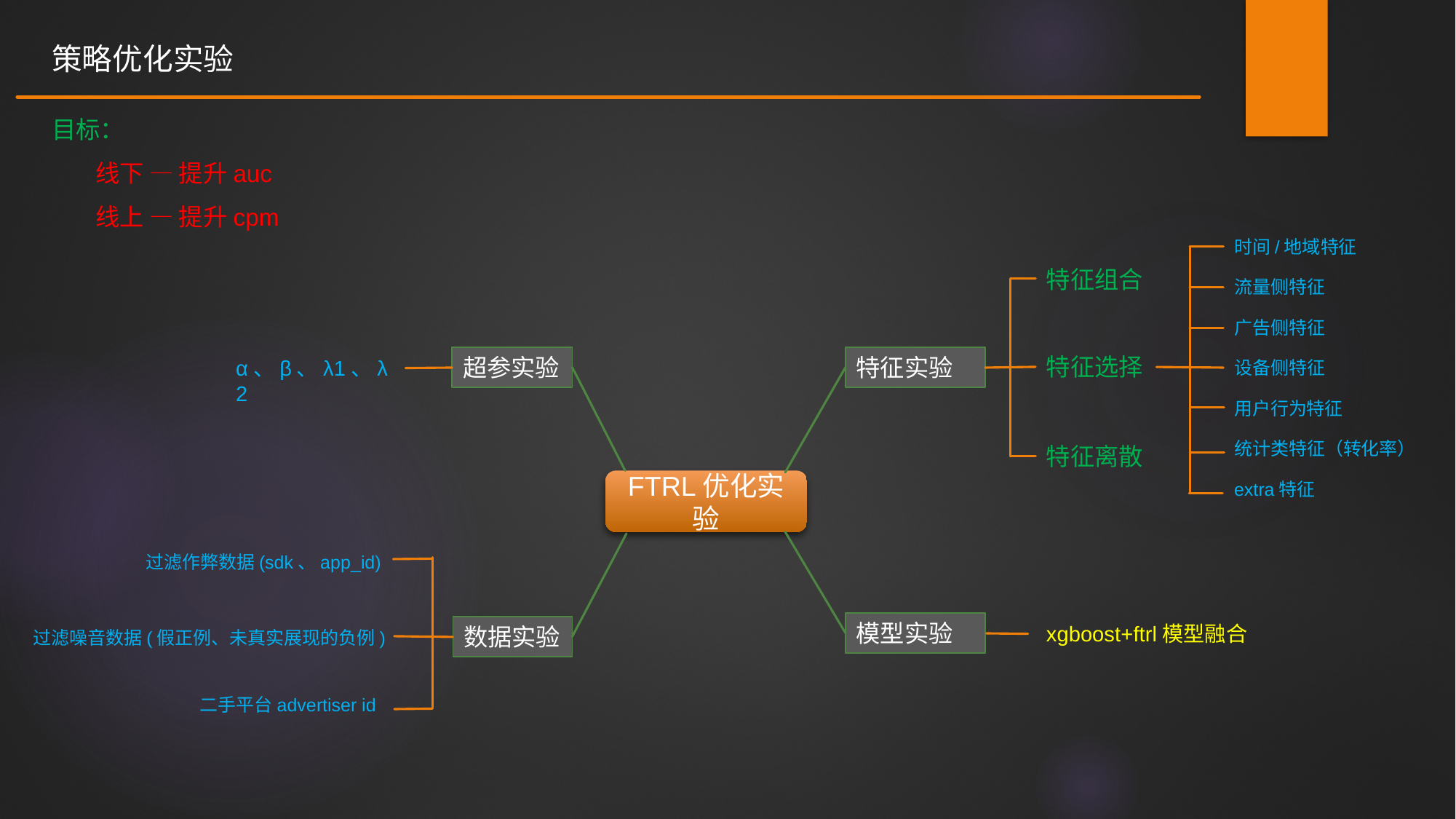

策略优化实验
目标：
       线下 — 提升auc
       线上 — 提升cpm
时间/地域特征
流量侧特征
广告侧特征
设备侧特征
用户行为特征
统计类特征（转化率）
extra特征
特征组合
特征选择
特征实验
特征离散
超参实验
α、β、λ1、λ2
FTRL优化实验
过滤作弊数据(sdk、app_id)
数据实验
过滤噪音数据(假正例、未真实展现的负例)
二手平台advertiser id
模型实验
xgboost+ftrl模型融合